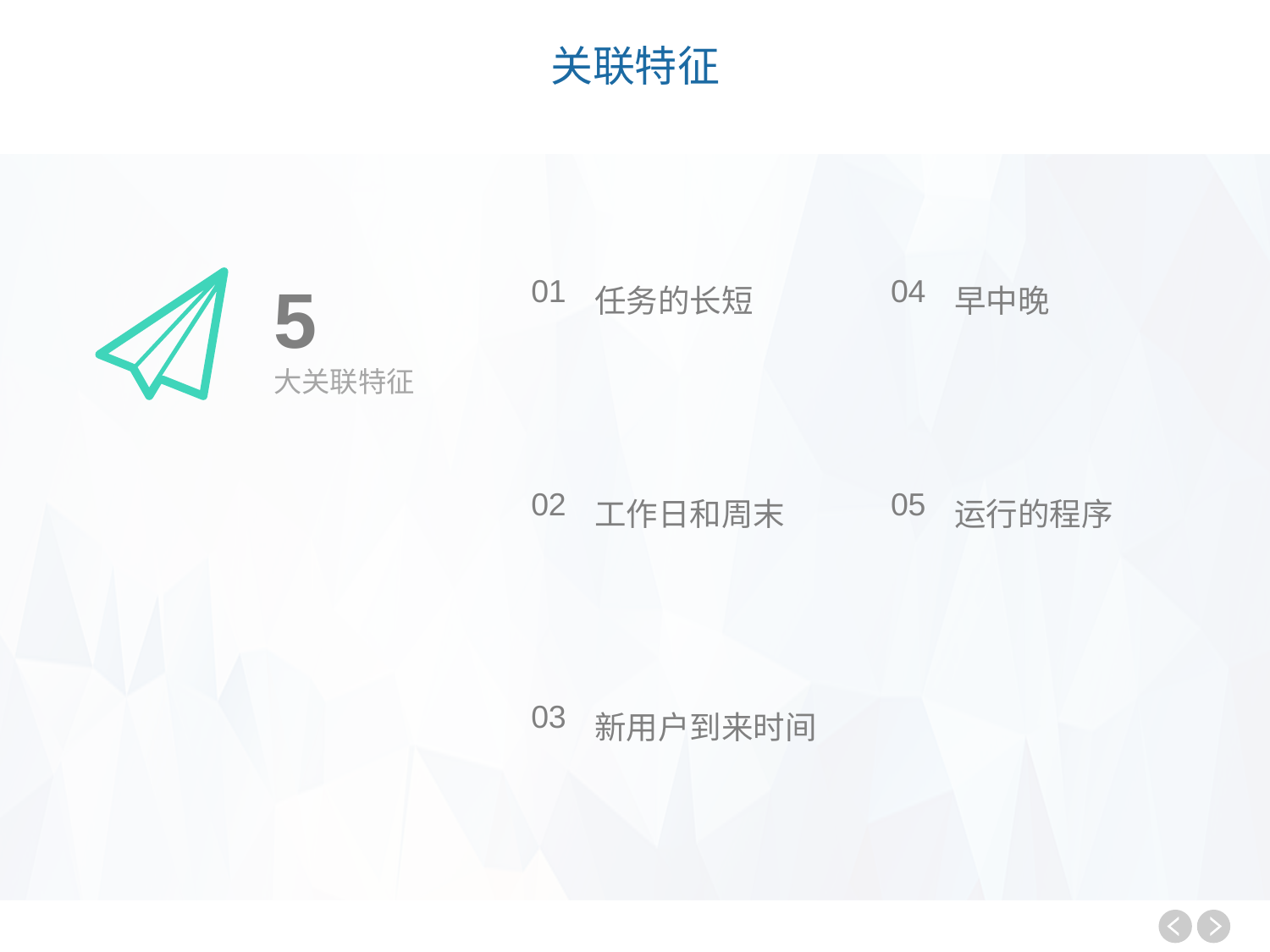

关联特征
5
大关联特征
01
04

任务的长短

早中晚

02
05
工作日和周末

运行的程序
03
新用户到来时间